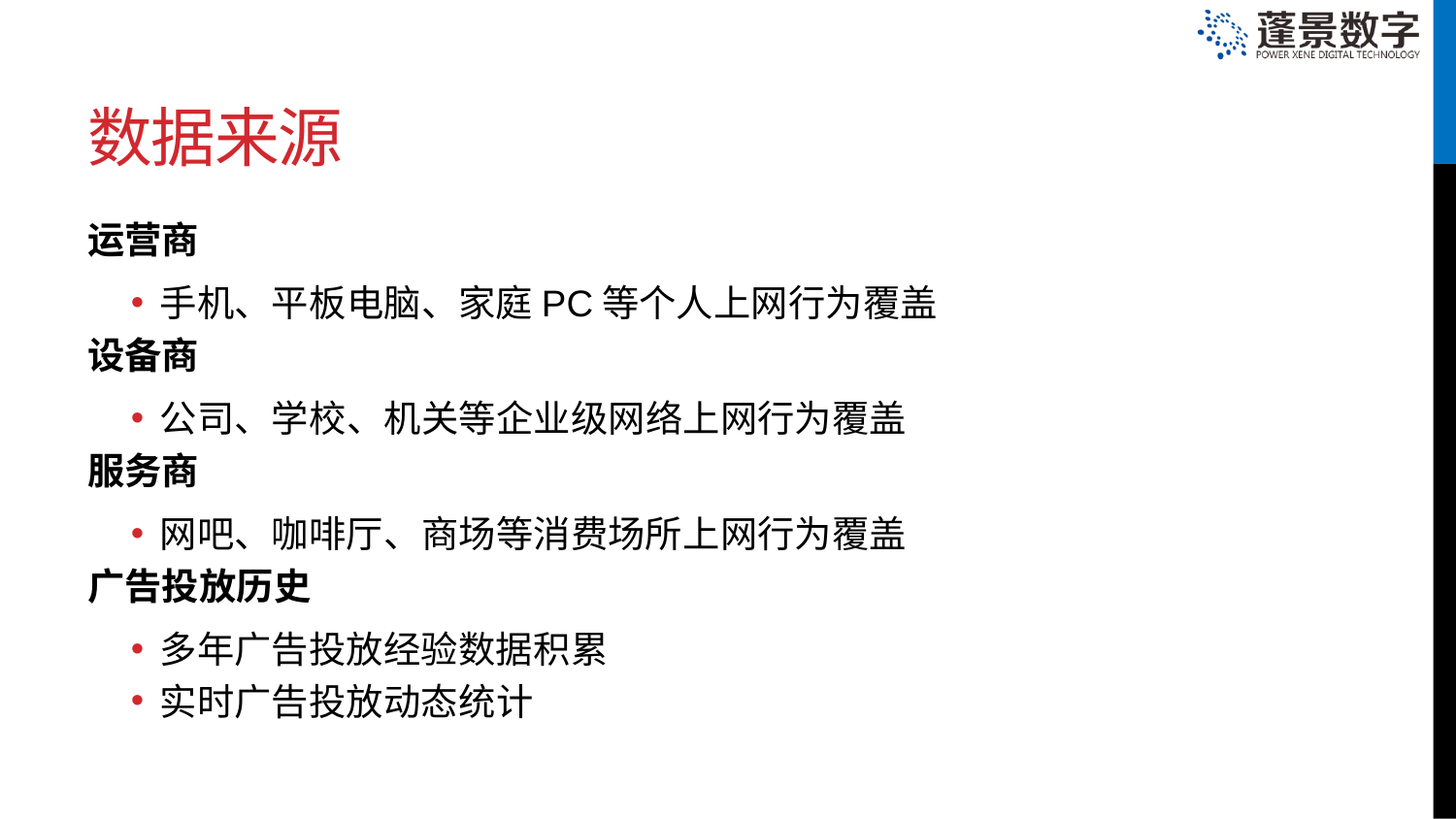

# 数据来源
运营商
手机、平板电脑、家庭PC等个人上网行为覆盖
设备商
公司、学校、机关等企业级网络上网行为覆盖
服务商
网吧、咖啡厅、商场等消费场所上网行为覆盖
广告投放历史
多年广告投放经验数据积累
实时广告投放动态统计